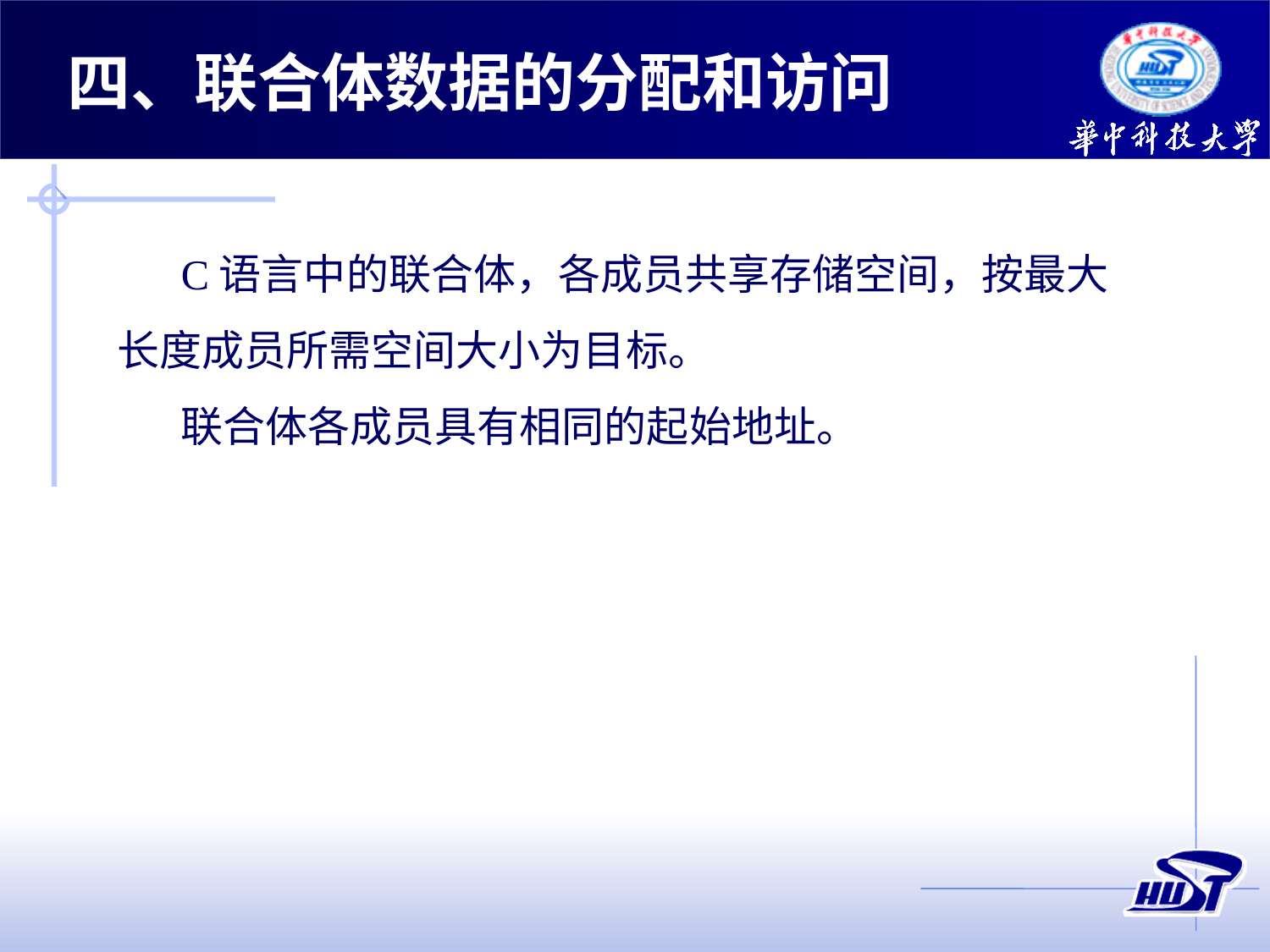

四、联合体数据的分配和访问
C语言中的联合体，各成员共享存储空间，按最大长度成员所需空间大小为目标。
联合体各成员具有相同的起始地址。